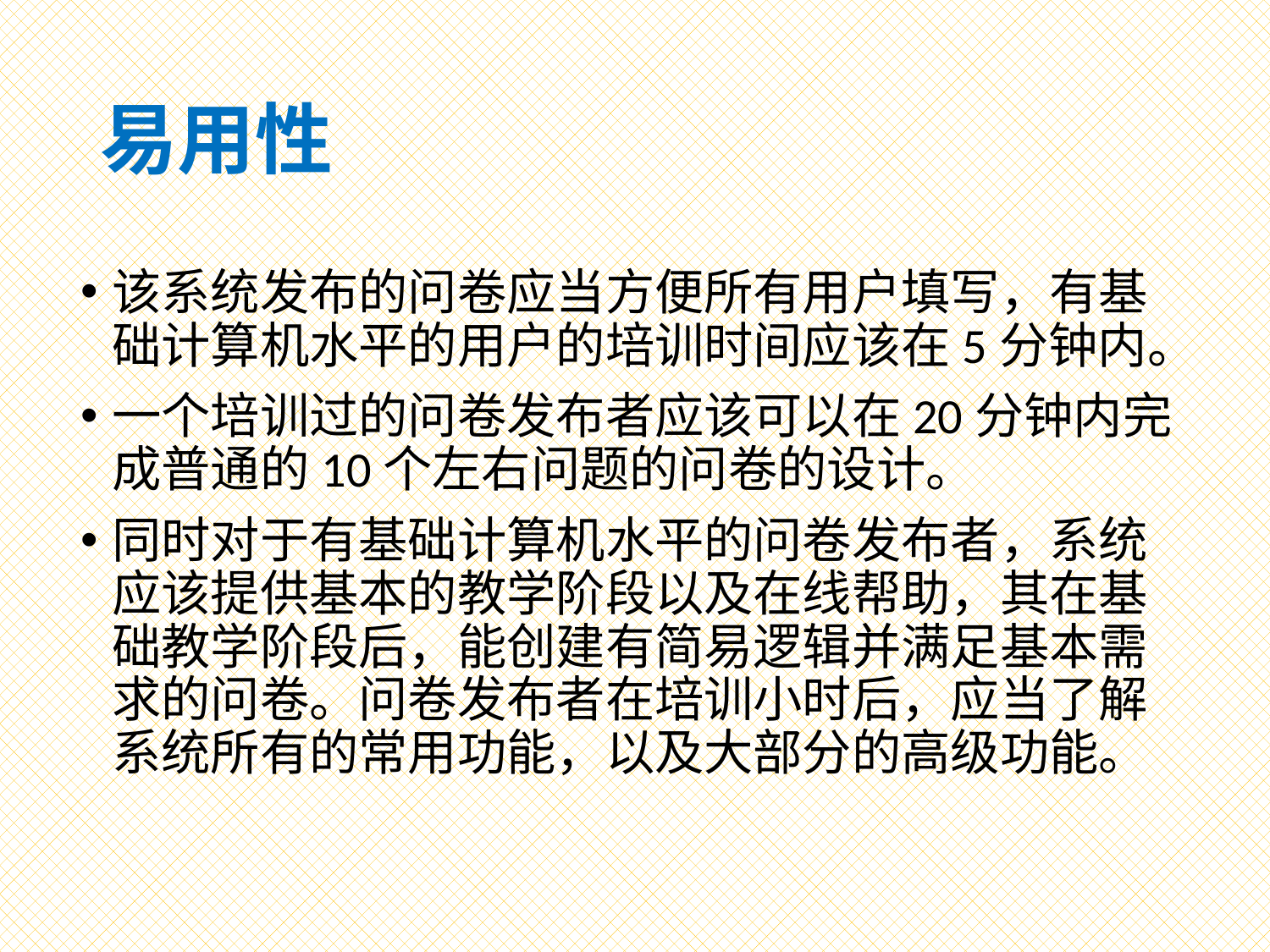

# 易用性
该系统发布的问卷应当方便所有用户填写，有基础计算机水平的用户的培训时间应该在5分钟内。
一个培训过的问卷发布者应该可以在20分钟内完成普通的10个左右问题的问卷的设计。
同时对于有基础计算机水平的问卷发布者，系统应该提供基本的教学阶段以及在线帮助，其在基础教学阶段后，能创建有简易逻辑并满足基本需求的问卷。问卷发布者在培训小时后，应当了解系统所有的常用功能，以及大部分的高级功能。